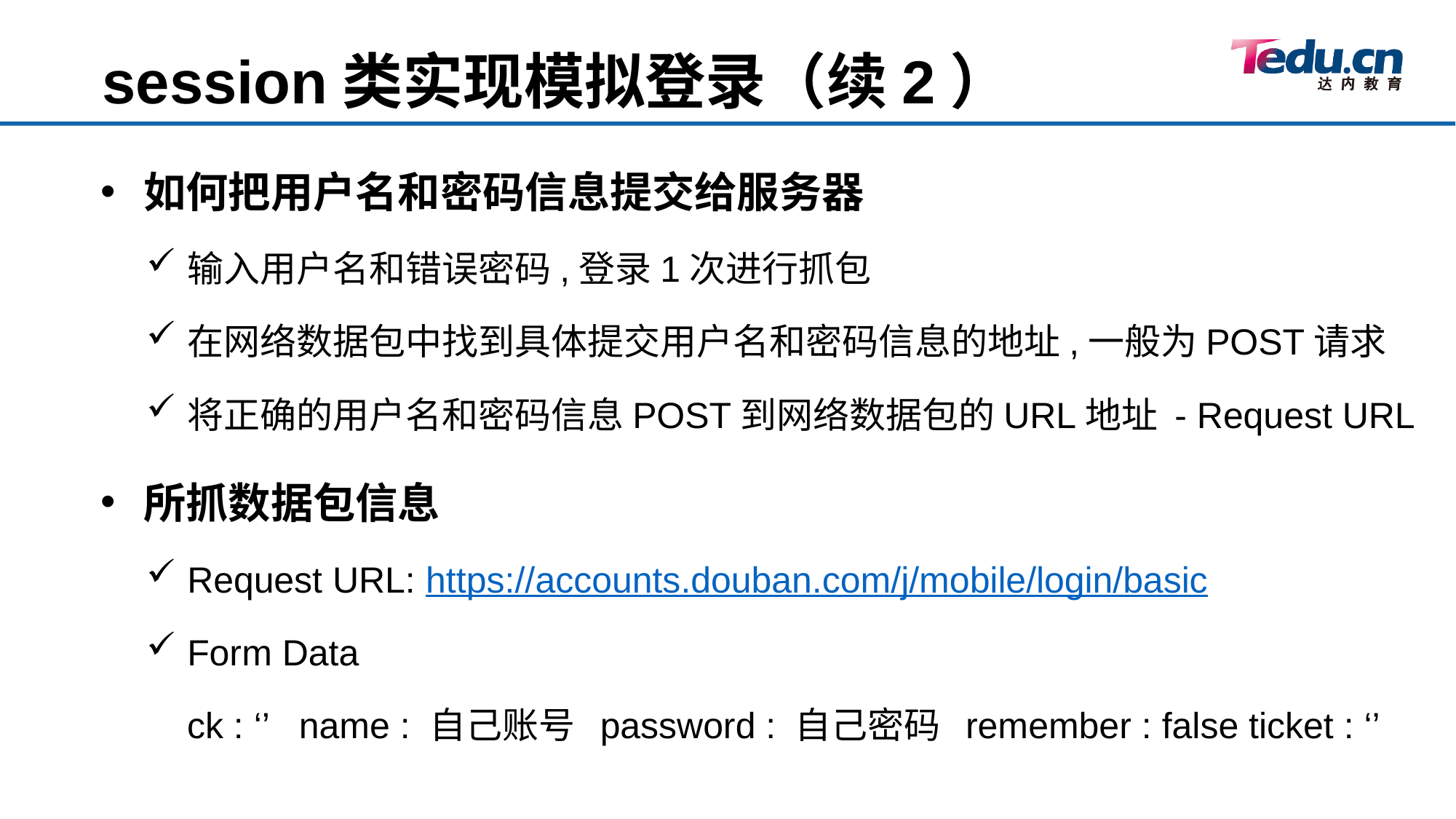

session类实现模拟登录（续2）
如何把用户名和密码信息提交给服务器
输入用户名和错误密码,登录1次进行抓包
在网络数据包中找到具体提交用户名和密码信息的地址,一般为POST请求
将正确的用户名和密码信息POST到网络数据包的URL地址 - Request URL
所抓数据包信息
Request URL: https://accounts.douban.com/j/mobile/login/basic
Form Data
    ck : ‘’   name : 自己账号  password : 自己密码  remember : false ticket : ‘’